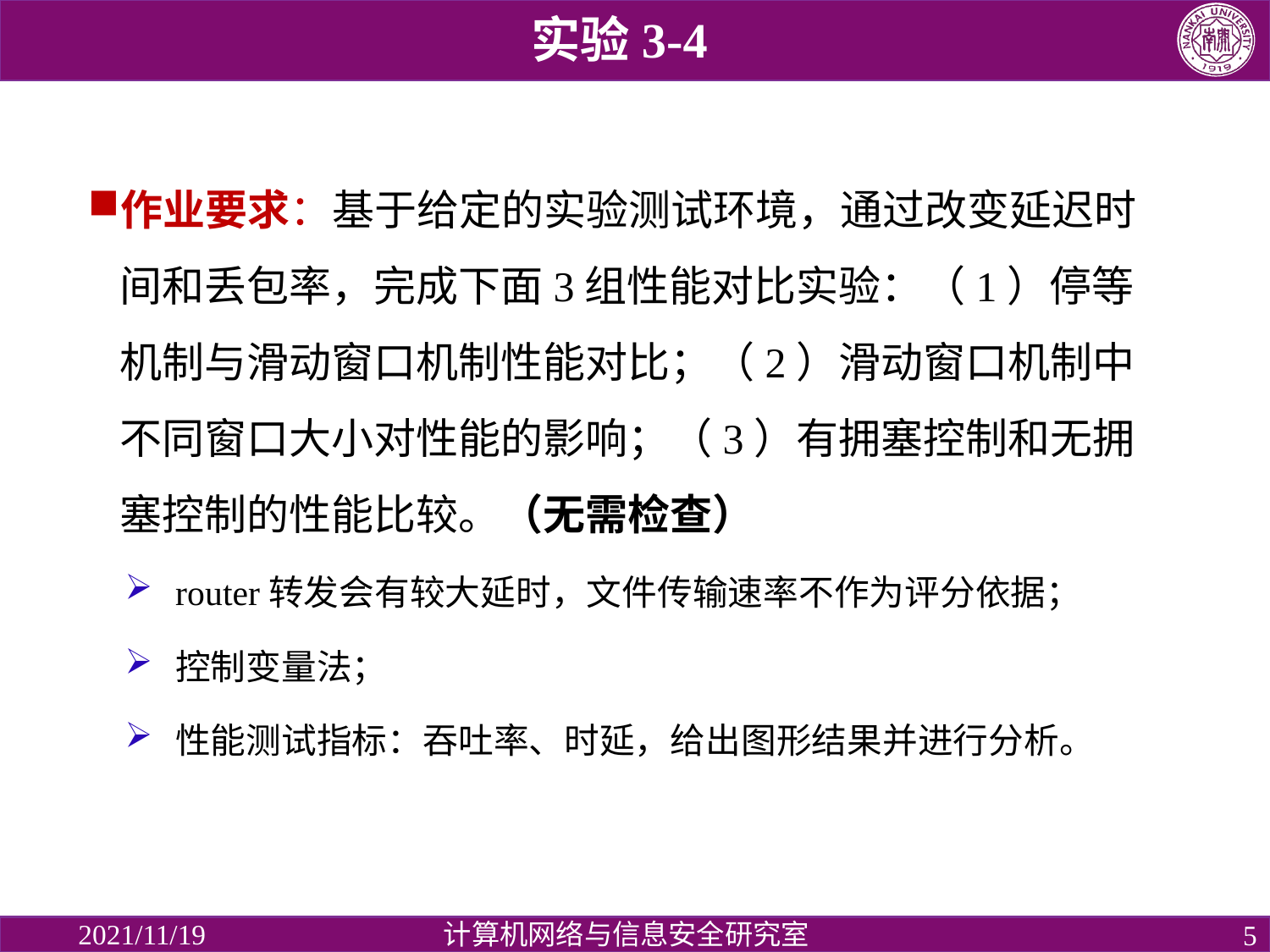

# 实验3-4
作业要求：基于给定的实验测试环境，通过改变延迟时间和丢包率，完成下面3组性能对比实验：（1）停等机制与滑动窗口机制性能对比；（2）滑动窗口机制中不同窗口大小对性能的影响；（3）有拥塞控制和无拥塞控制的性能比较。（无需检查）
router转发会有较大延时，文件传输速率不作为评分依据；
控制变量法；
性能测试指标：吞吐率、时延，给出图形结果并进行分析。